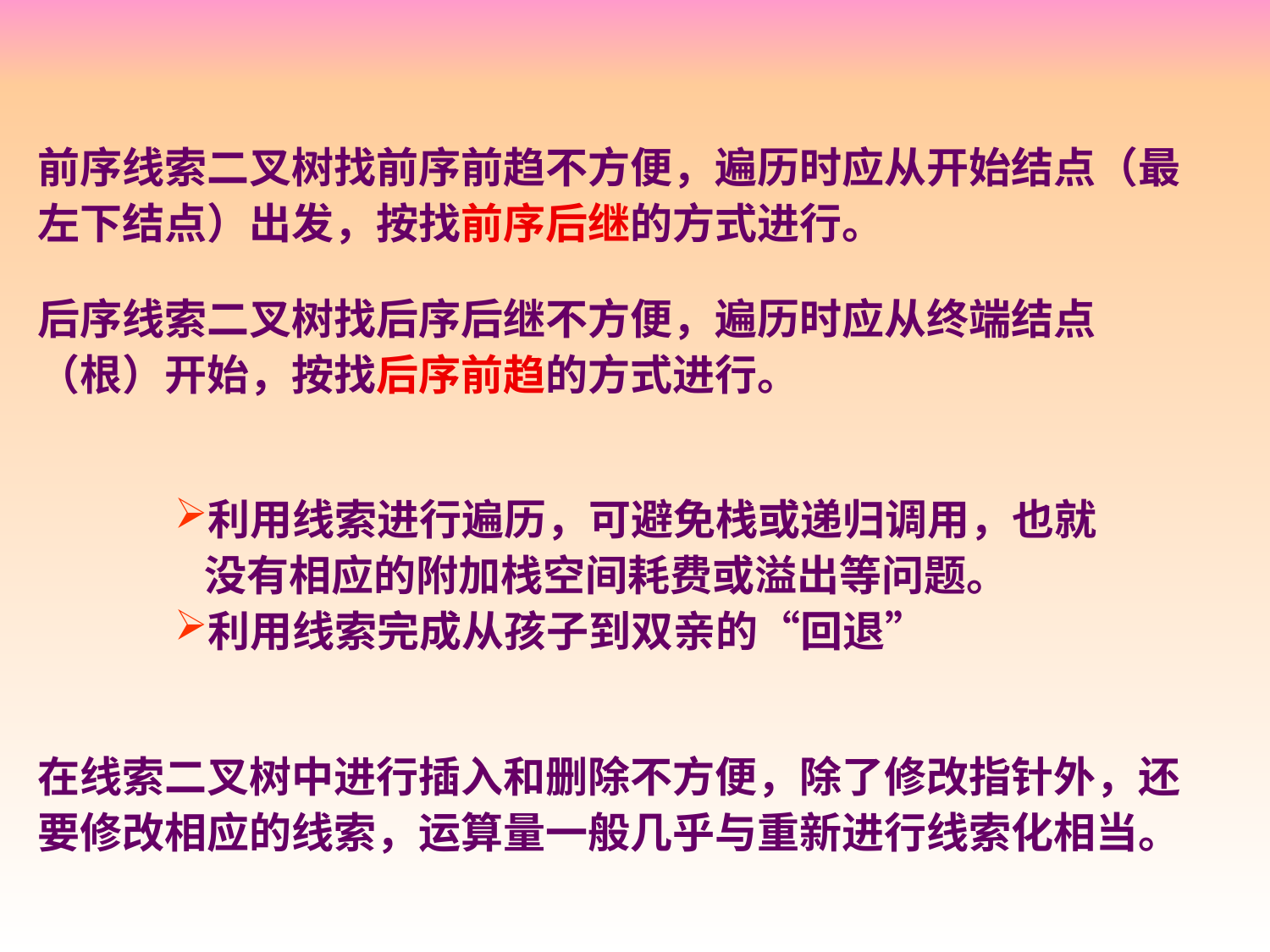

前序线索二叉树找前序前趋不方便，遍历时应从开始结点（最左下结点）出发，按找前序后继的方式进行。
后序线索二叉树找后序后继不方便，遍历时应从终端结点（根）开始，按找后序前趋的方式进行。
利用线索进行遍历，可避免栈或递归调用，也就没有相应的附加栈空间耗费或溢出等问题。
利用线索完成从孩子到双亲的“回退”
在线索二叉树中进行插入和删除不方便，除了修改指针外，还要修改相应的线索，运算量一般几乎与重新进行线索化相当。